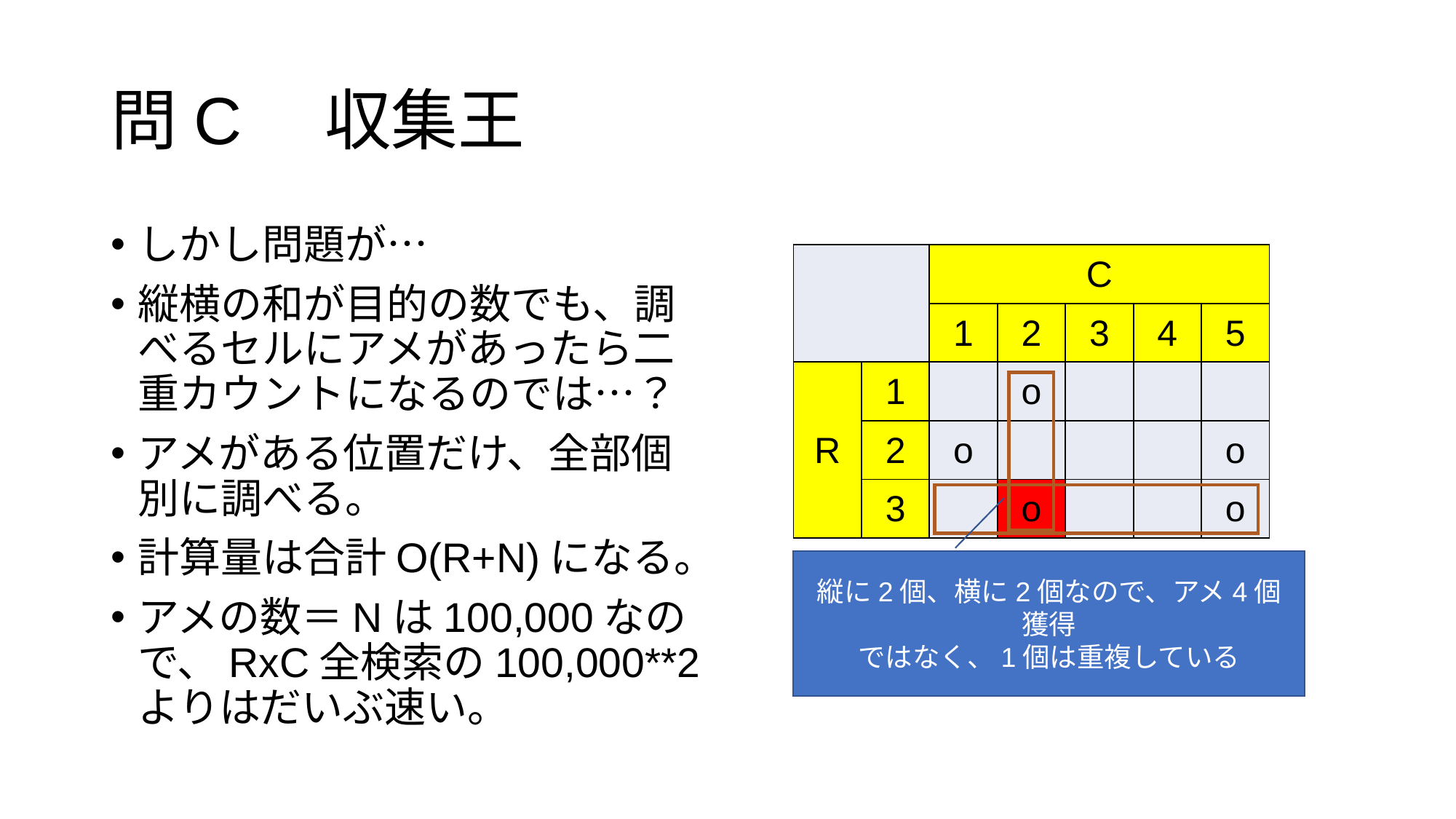

# 問C　収集王
しかし問題が…
縦横の和が目的の数でも、調べるセルにアメがあったら二重カウントになるのでは…？
アメがある位置だけ、全部個別に調べる。
計算量は合計O(R+N)になる。
アメの数＝Nは100,000なので、RxC全検索の100,000**2よりはだいぶ速い。
|  |  | C |  |  |  |  |
| --- | --- | --- | --- | --- | --- | --- |
|  |  | 1 | 2 | 3 | 4 | 5 |
| R | 1 |  | o |  |  |  |
|  | 2 | o |  |  |  | o |
|  | 3 |  | o |  |  | o |

縦に2個、横に2個なので、アメ4個獲得
ではなく、1個は重複している